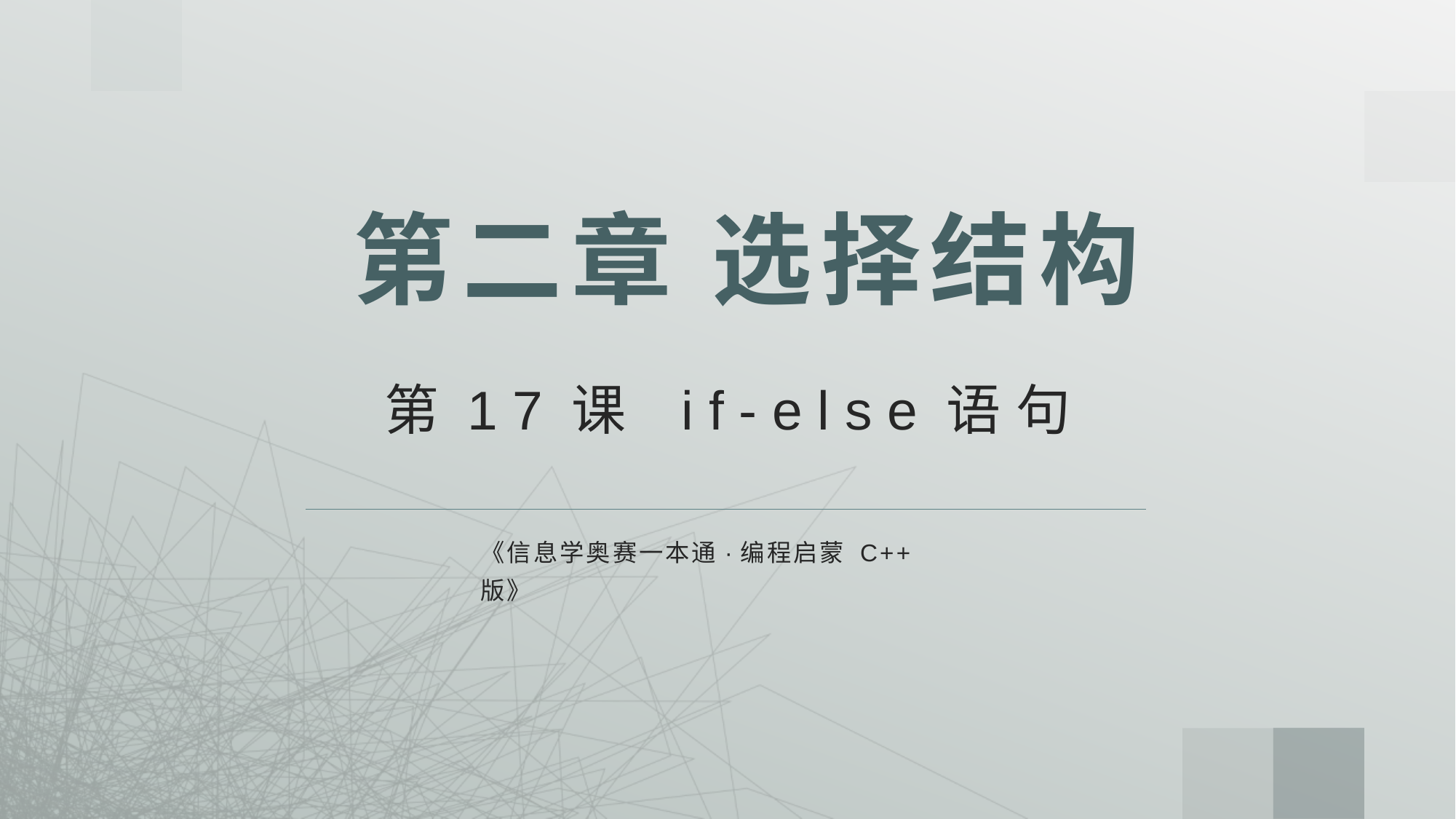

# 第二章 选择结构
第17课 if-else语句
《信息学奥赛一本通·编程启蒙 C++版》